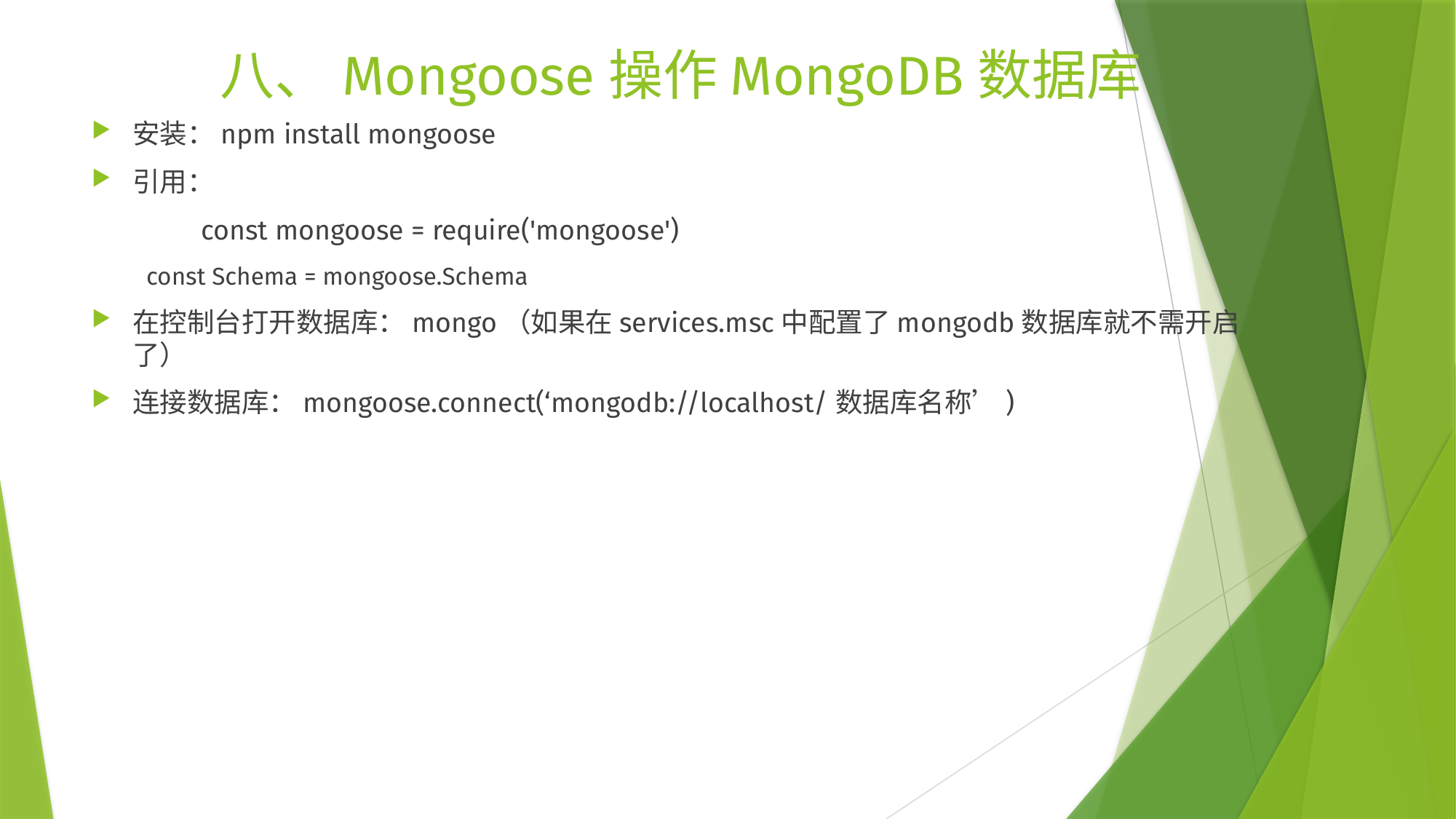

# 八、Mongoose操作MongoDB数据库
安装：npm install mongoose
引用：
	const mongoose = require('mongoose')
const Schema = mongoose.Schema
在控制台打开数据库：mongo（如果在services.msc中配置了mongodb数据库就不需开启了）
连接数据库：mongoose.connect(‘mongodb://localhost/数据库名称’)